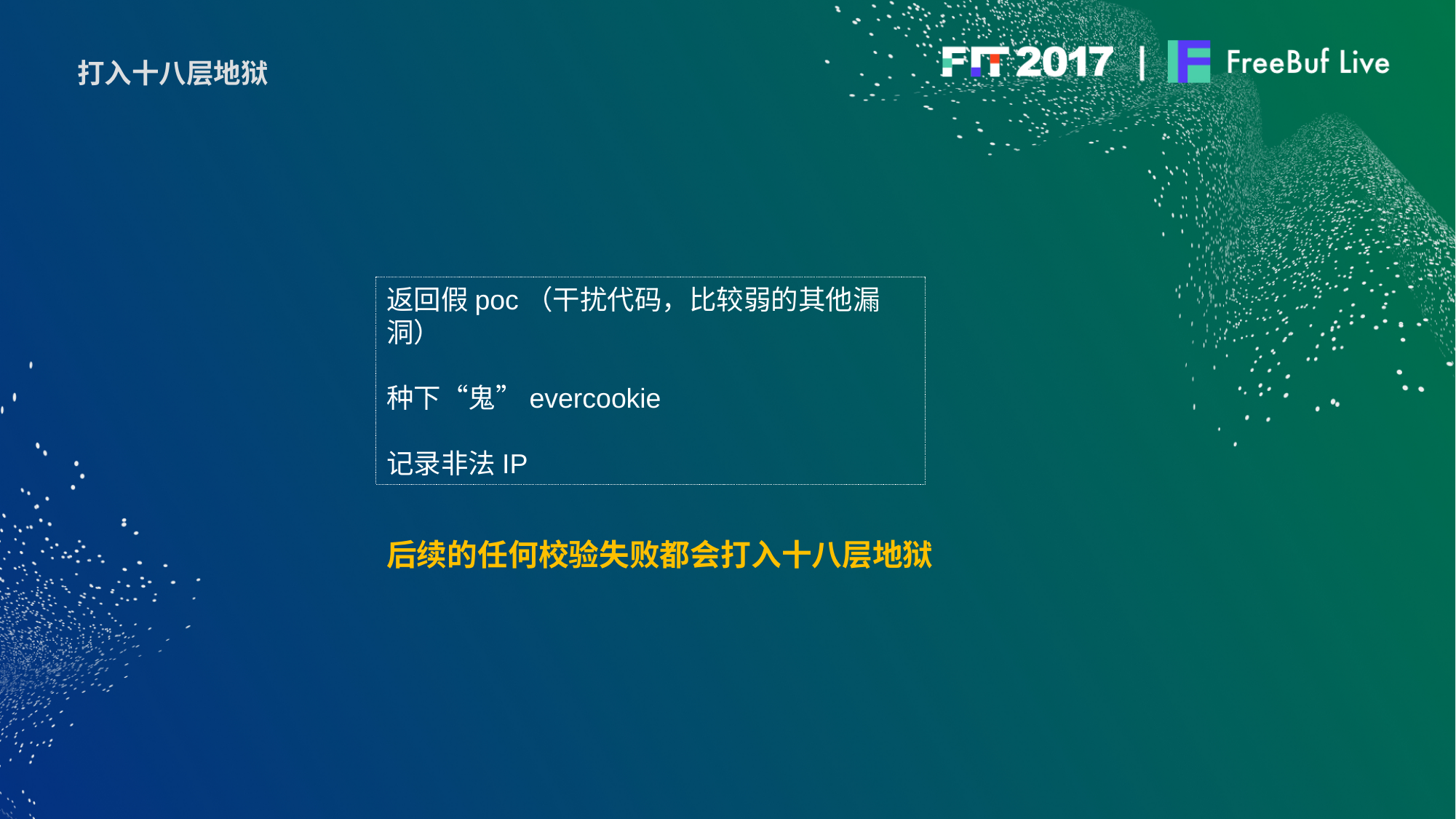

打入十八层地狱
返回假poc（干扰代码，比较弱的其他漏洞）

种下“鬼”evercookie

记录非法IP
后续的任何校验失败都会打入十八层地狱